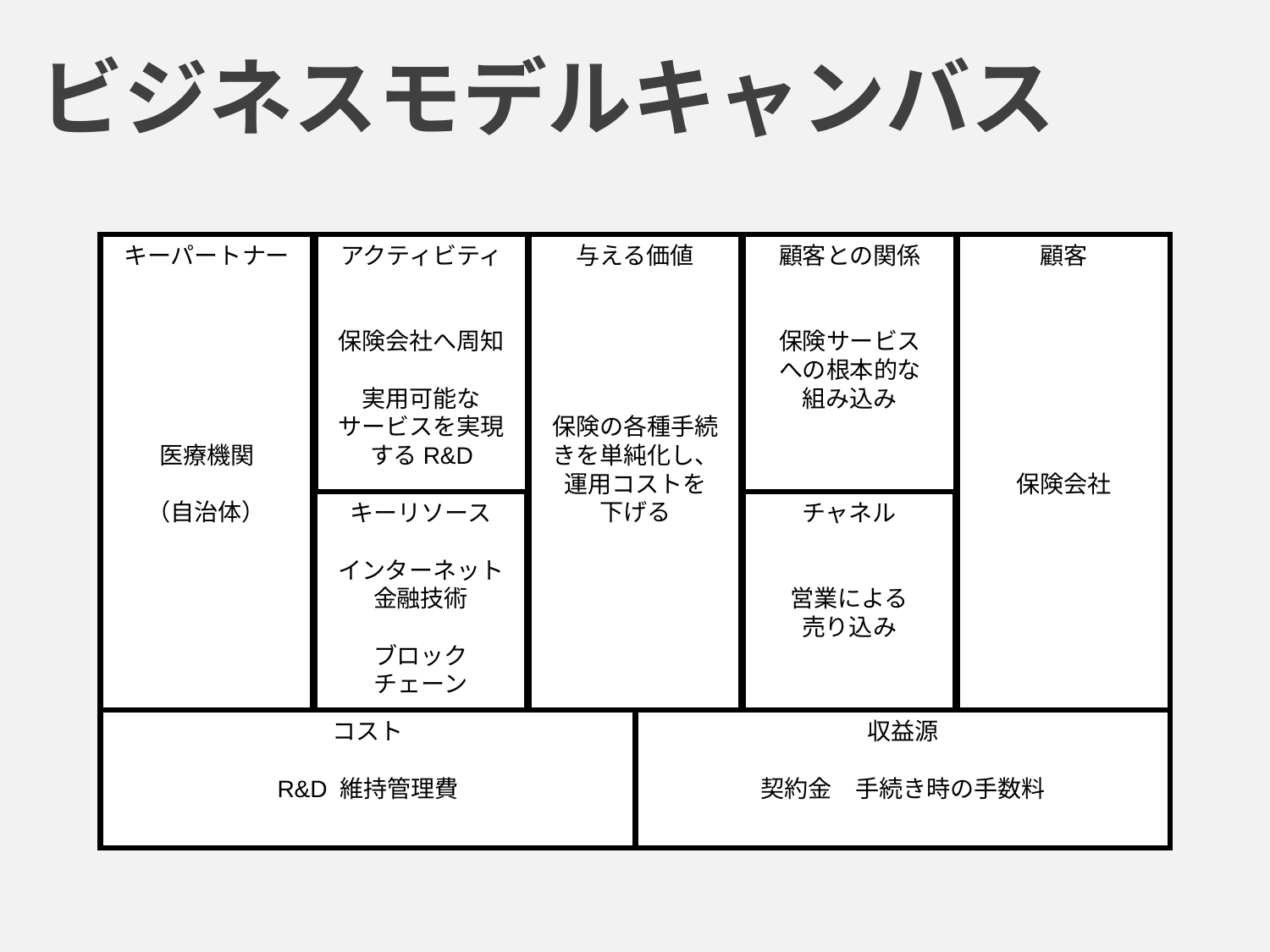

ビジネスモデルキャンバス
顧客との関係

保険サービス
への根本的な
組み込み
顧客

保険会社

キーパートナー

医療機関

（自治体）
アクティビティ

保険会社へ周知

実用可能な
サービスを実現
するR&D
与える価値

保険の各種手続きを単純化し、
運用コストを
下げる

チャネル

営業による
売り込み
キーリソース

インターネット
金融技術

ブロック
チェーン
コスト

R&D 維持管理費
収益源

契約金　手続き時の手数料